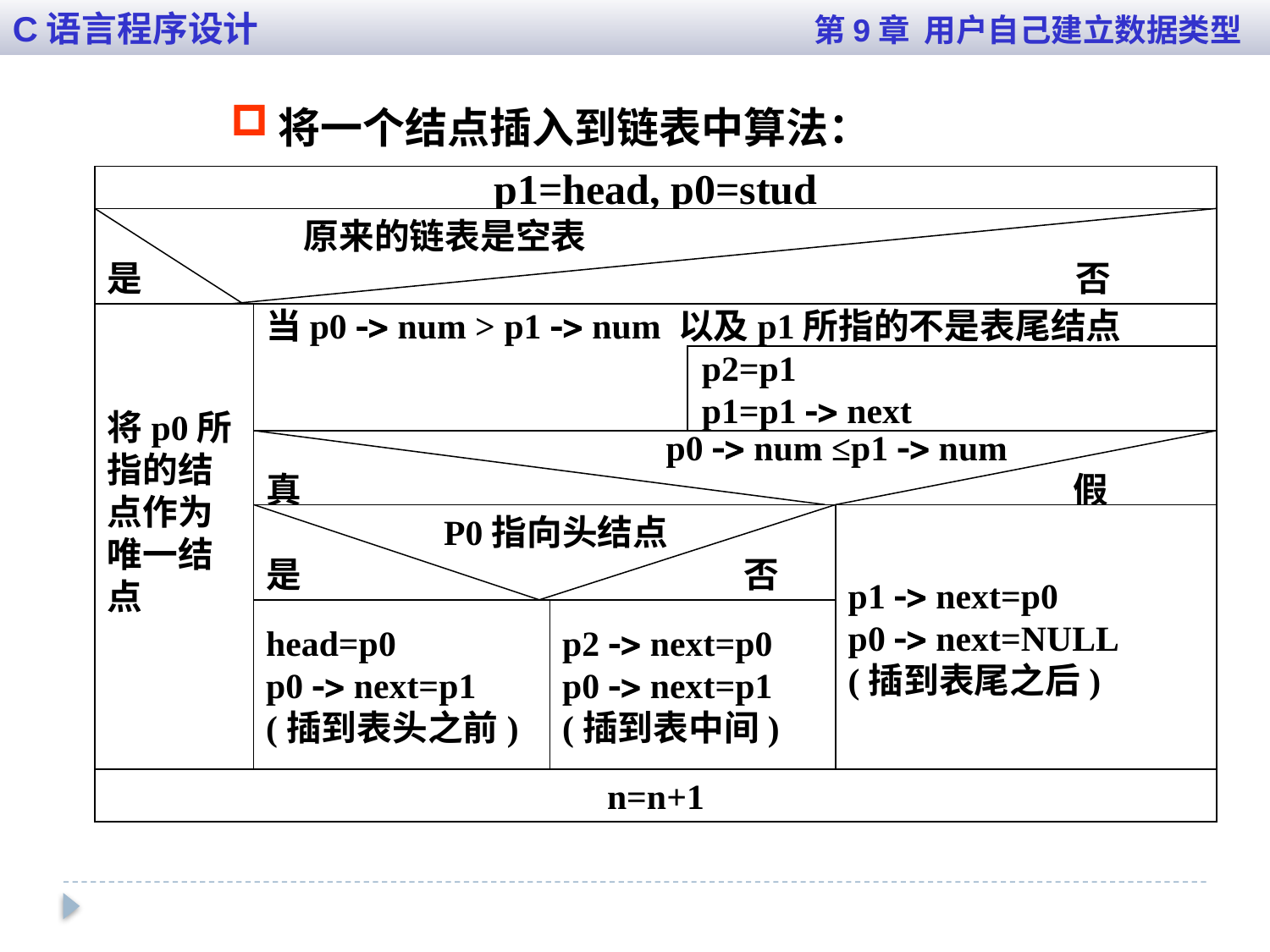

C语言程序设计                                                                     第9章  用户自己建立数据类型
将一个结点插入到链表中算法：
p1=head, p0=stud
                        原来的链表是空表
是                                                                                                                    否

将p0所
指的结
点作为
唯一结
点

当p0 −> num > p1 −> num 以及p1所指的不是表尾结点
                                                 p2=p1
                                                 p1=p1 −> next

                                             p0 −> num ≤p1 −> num
真                                                                                                假

                    P0指向头结点
是                                                       否

p1 −> next=p0
p0 −> next=NULL
(插到表尾之后)
head=p0
p0 −> next=p1
(插到表头之前)
p2 −> next=p0
p0 −> next=p1
(插到表中间)
n=n+1